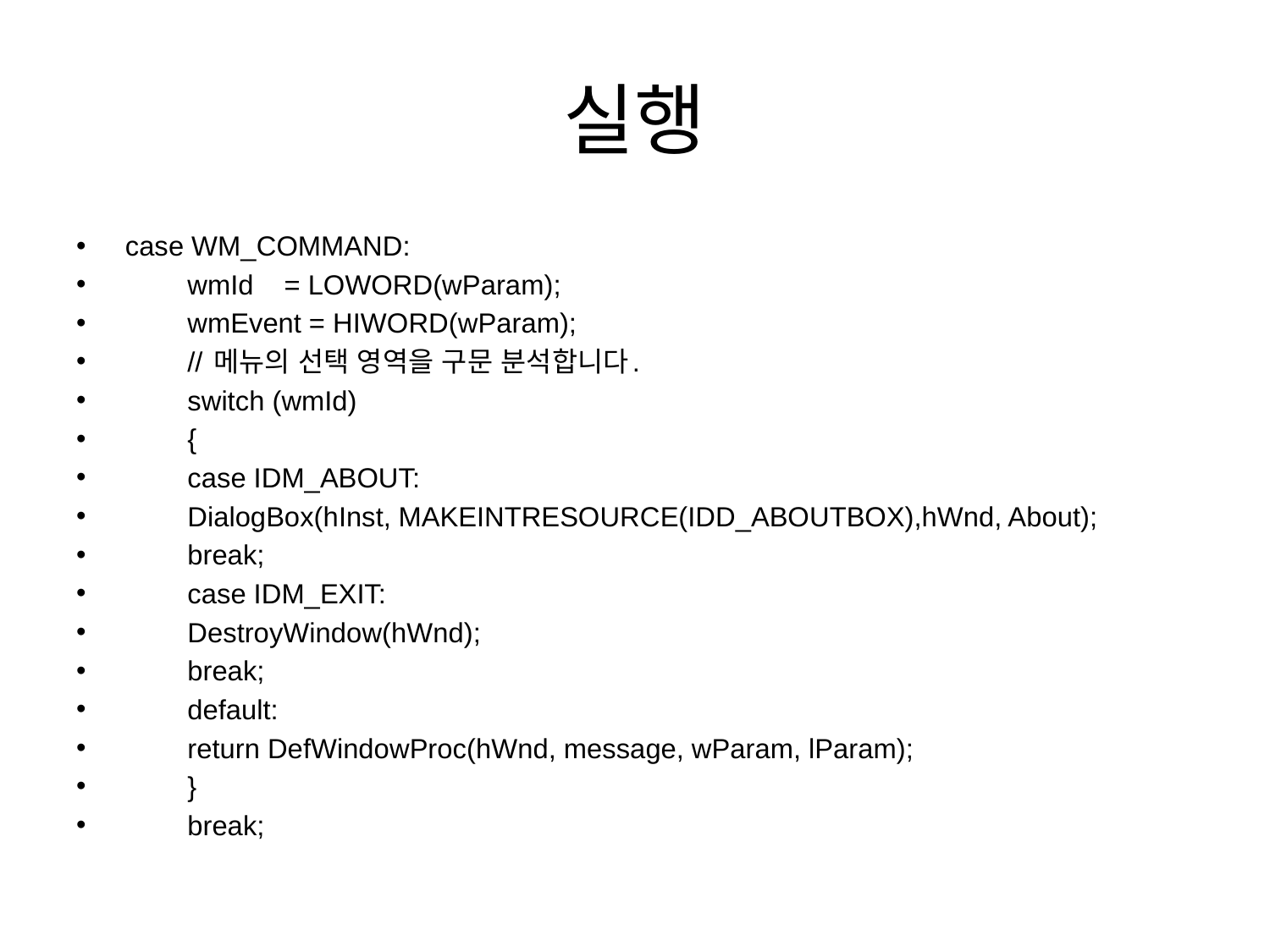

# 실행
case WM_COMMAND:
		wmId    = LOWORD(wParam);
		wmEvent = HIWORD(wParam);
		// 메뉴의 선택 영역을 구문 분석합니다.
		switch (wmId)
		{
		case IDM_ABOUT:
		DialogBox(hInst, MAKEINTRESOURCE(IDD_ABOUTBOX),hWnd, About);
			break;
		case IDM_EXIT:
		DestroyWindow(hWnd);
			break;
		default:
		return DefWindowProc(hWnd, message, wParam, lParam);
		}
		break;